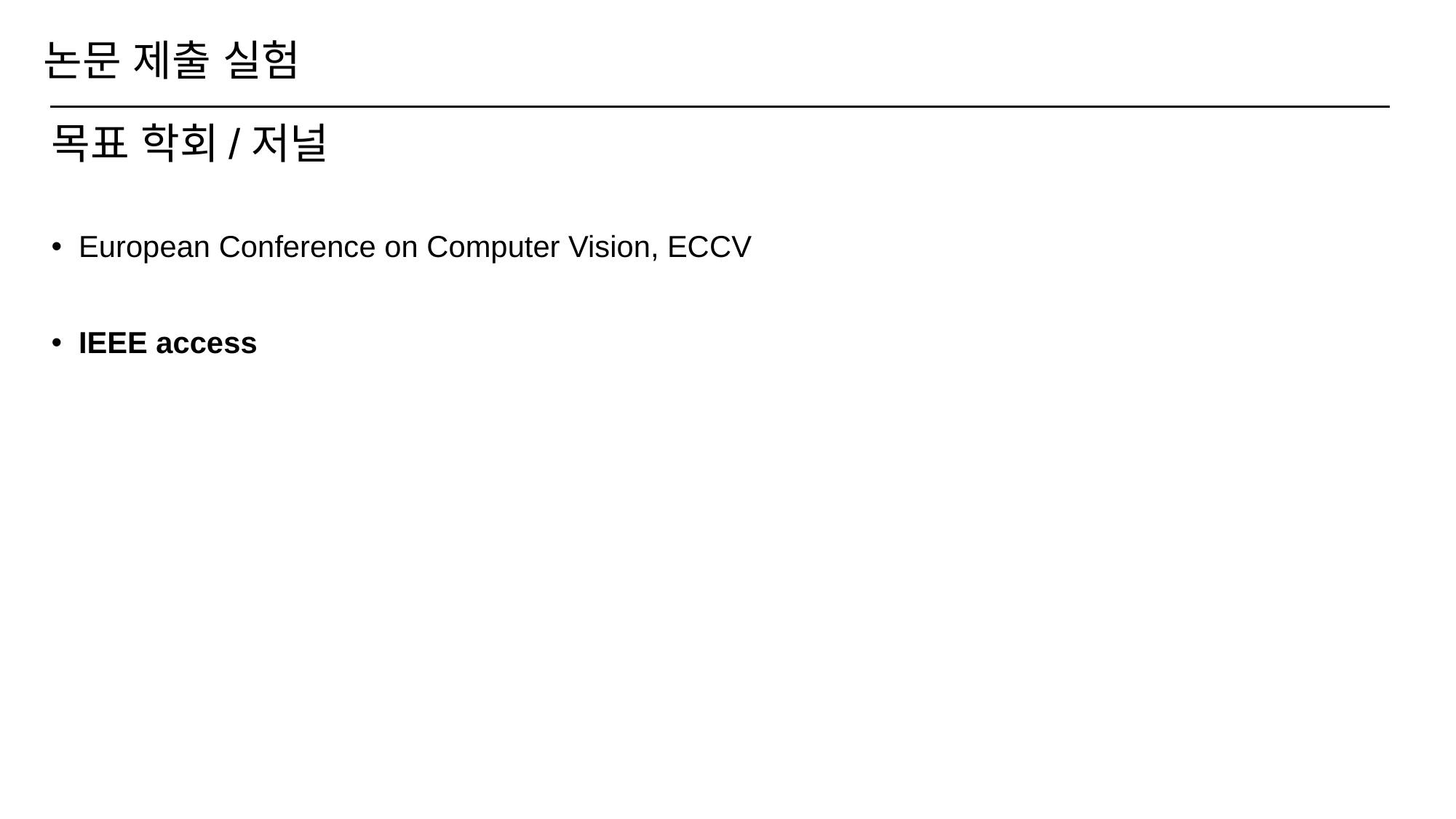

# 논문 제출 실험
목표 학회/저널

European Conference on Computer Vision, ECCV

IEEE access